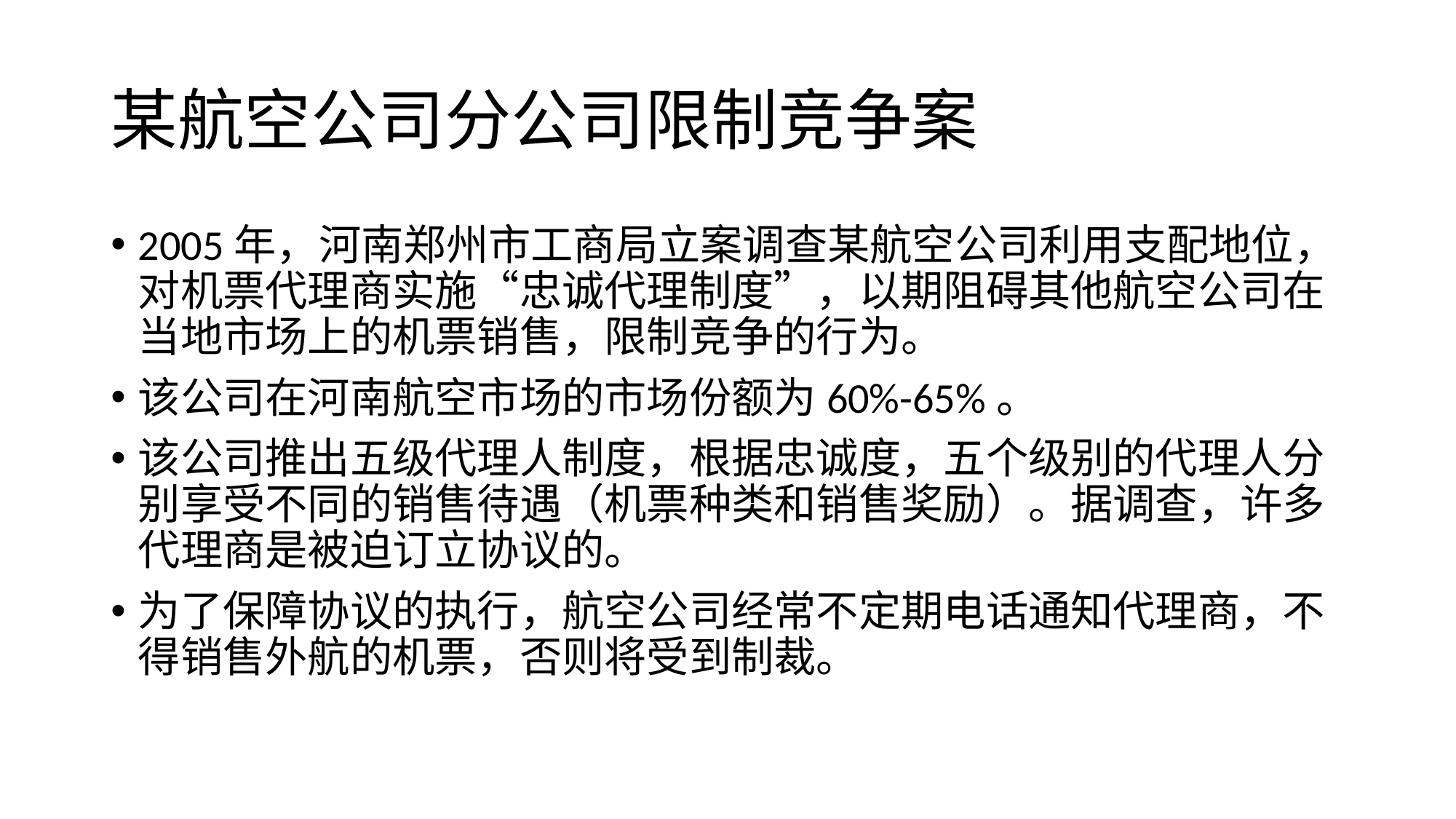

# 某航空公司分公司限制竞争案
2005年，河南郑州市工商局立案调查某航空公司利用支配地位，对机票代理商实施“忠诚代理制度”，以期阻碍其他航空公司在当地市场上的机票销售，限制竞争的行为。
该公司在河南航空市场的市场份额为60%-65%。
该公司推出五级代理人制度，根据忠诚度，五个级别的代理人分别享受不同的销售待遇（机票种类和销售奖励）。据调查，许多代理商是被迫订立协议的。
为了保障协议的执行，航空公司经常不定期电话通知代理商，不得销售外航的机票，否则将受到制裁。